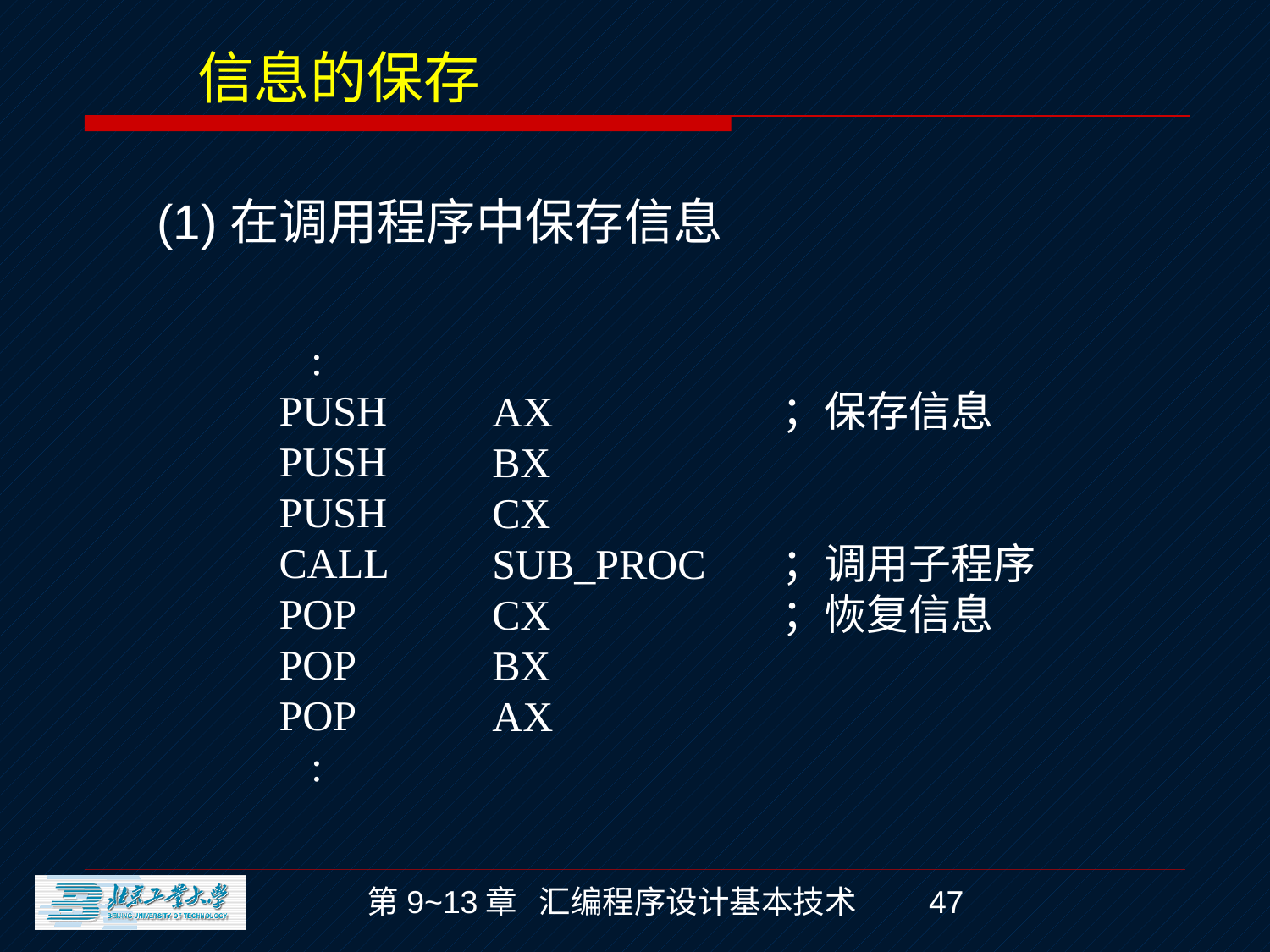

信息的保存
(1)在调用程序中保存信息
   :
PUSH
PUSH
PUSH
CALL
POP
POP
POP
   :

AX
BX
CX
SUB_PROC
CX
BX
AX

；保存信息

；调用子程序
；恢复信息